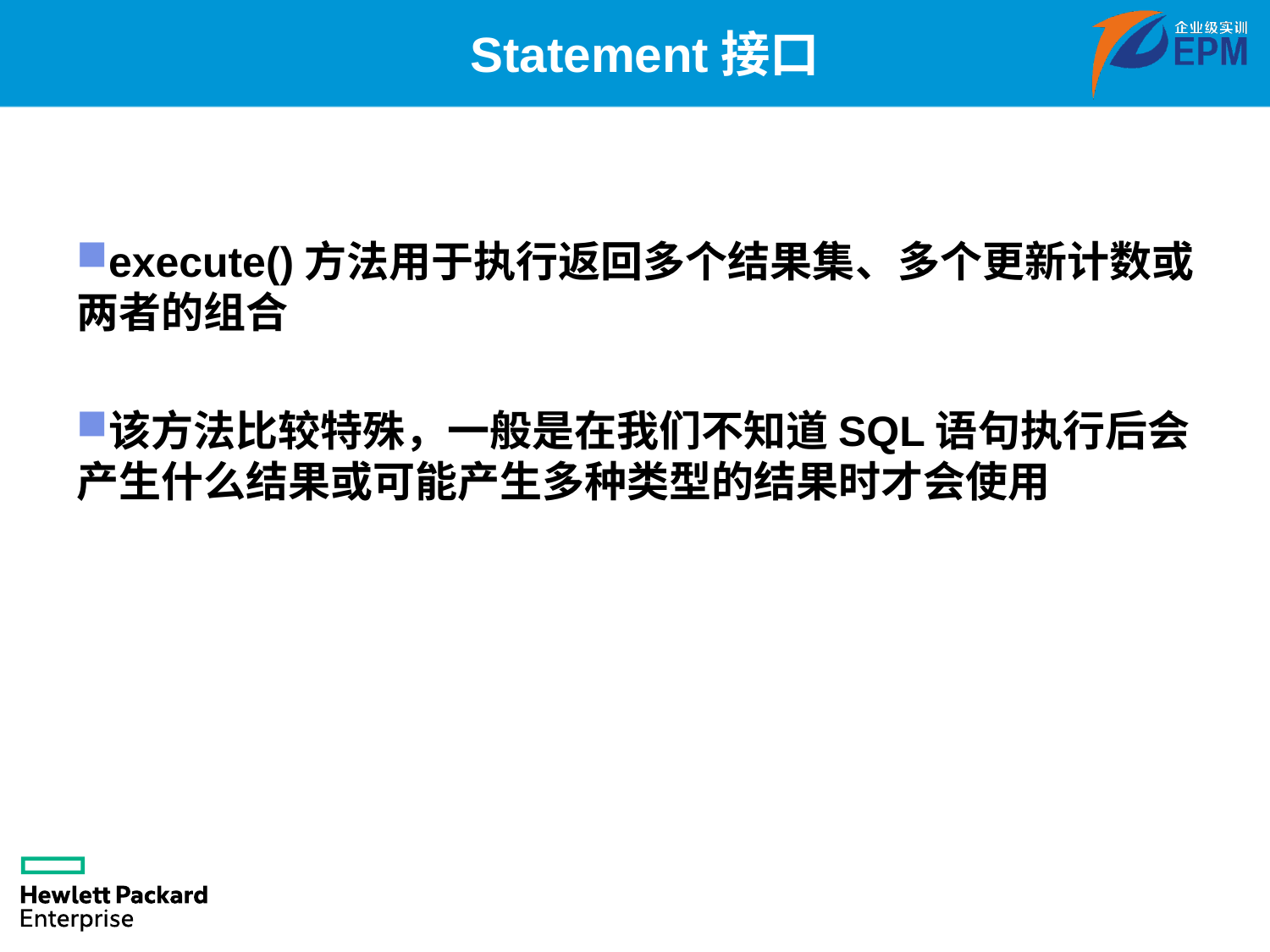

# Statement接口

execute()方法用于执行返回多个结果集、多个更新计数或两者的组合

该方法比较特殊，一般是在我们不知道SQL语句执行后会产生什么结果或可能产生多种类型的结果时才会使用